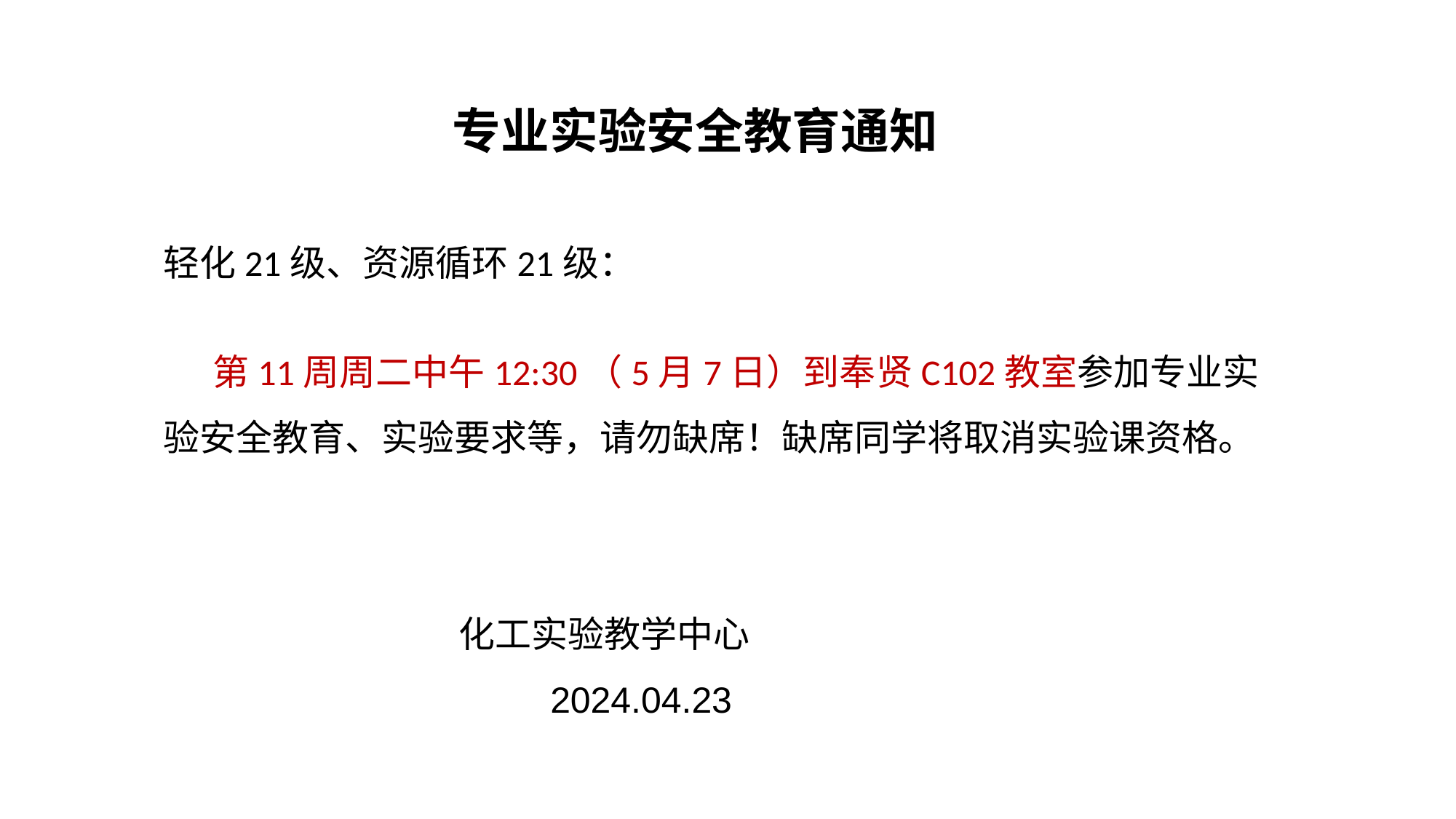

专业实验安全教育通知
轻化21级、资源循环21级：

     第11周周二中午12:30（5月7日）到奉贤C102教室参加专业实验安全教育、实验要求等，请勿缺席！缺席同学将取消实验课资格。

                                   化工实验教学中心
                                      2024.04.23